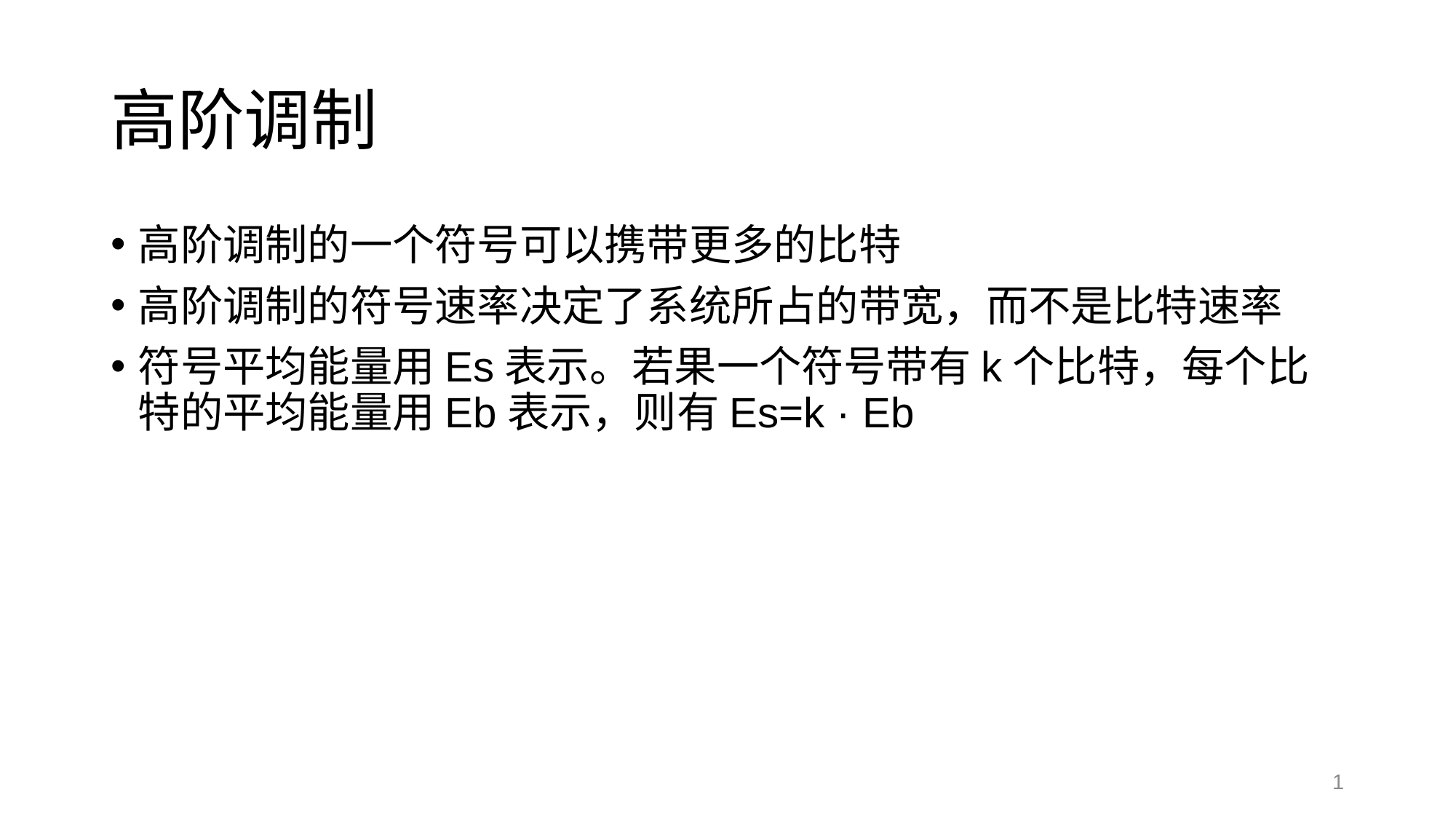

# 高阶调制
高阶调制的一个符号可以携带更多的比特
高阶调制的符号速率决定了系统所占的带宽，而不是比特速率
符号平均能量用Es表示。若果一个符号带有k个比特，每个比特的平均能量用Eb表示，则有Es=k · Eb
1